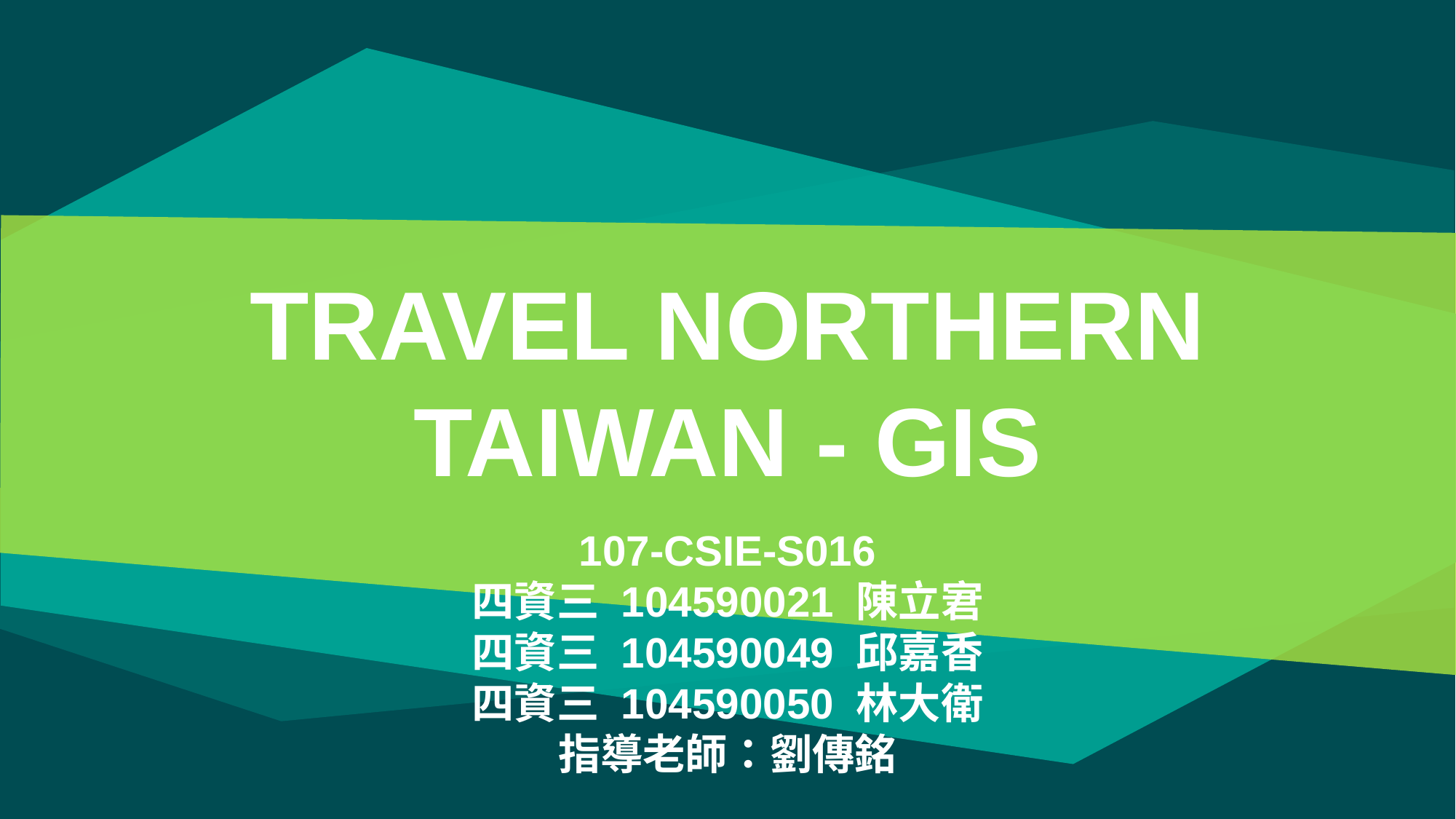

# TRAVEL NORTHERN TAIWAN - GIS
107-CSIE-S016
四資三 104590021 陳立宭
四資三 104590049 邱嘉香
四資三 104590050 林大衛
指導老師：劉傳銘